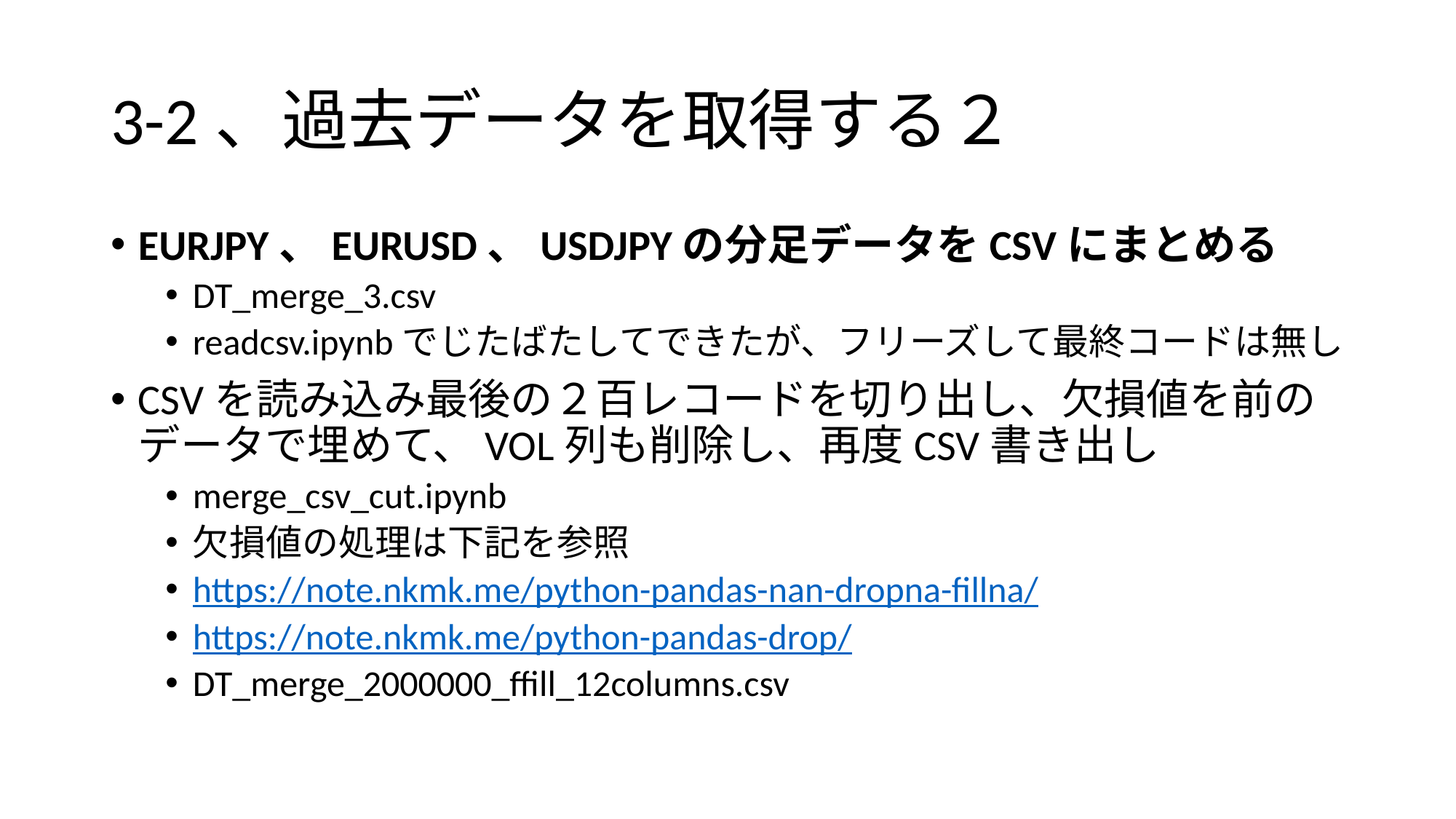

# 3-2、過去データを取得する２
EURJPY、EURUSD、USDJPYの分足データをCSVにまとめる
DT_merge_3.csv
readcsv.ipynbでじたばたしてできたが、フリーズして最終コードは無し
CSVを読み込み最後の２百レコードを切り出し、欠損値を前のデータで埋めて、VOL列も削除し、再度CSV書き出し
merge_csv_cut.ipynb
欠損値の処理は下記を参照
https://note.nkmk.me/python-pandas-nan-dropna-fillna/
https://note.nkmk.me/python-pandas-drop/
DT_merge_2000000_ffill_12columns.csv